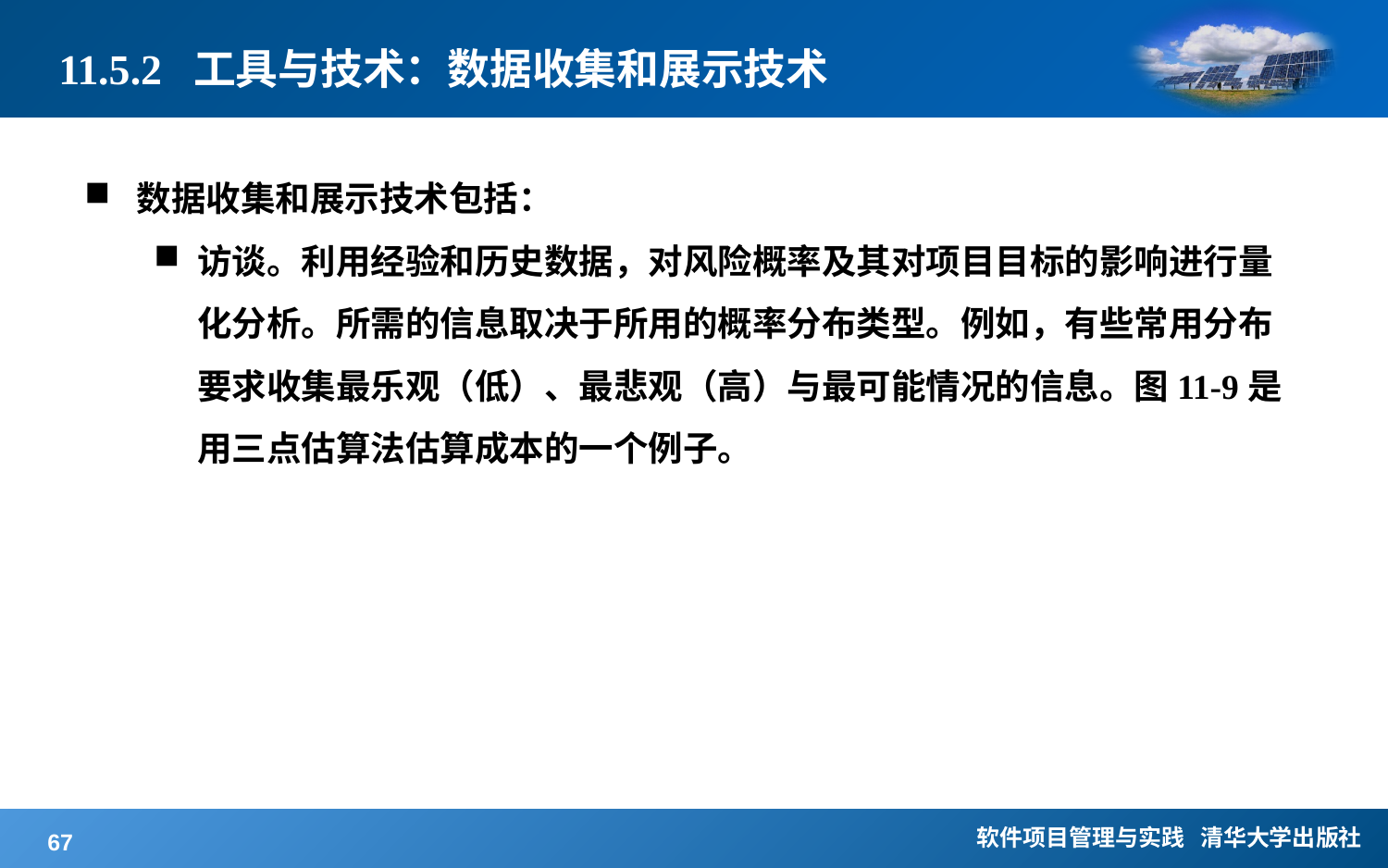

# 11.5.2  工具与技术：数据收集和展示技术
数据收集和展示技术包括：
访谈。利用经验和历史数据，对风险概率及其对项目目标的影响进行量化分析。所需的信息取决于所用的概率分布类型。例如，有些常用分布要求收集最乐观（低）、最悲观（高）与最可能情况的信息。图11-9是用三点估算法估算成本的一个例子。